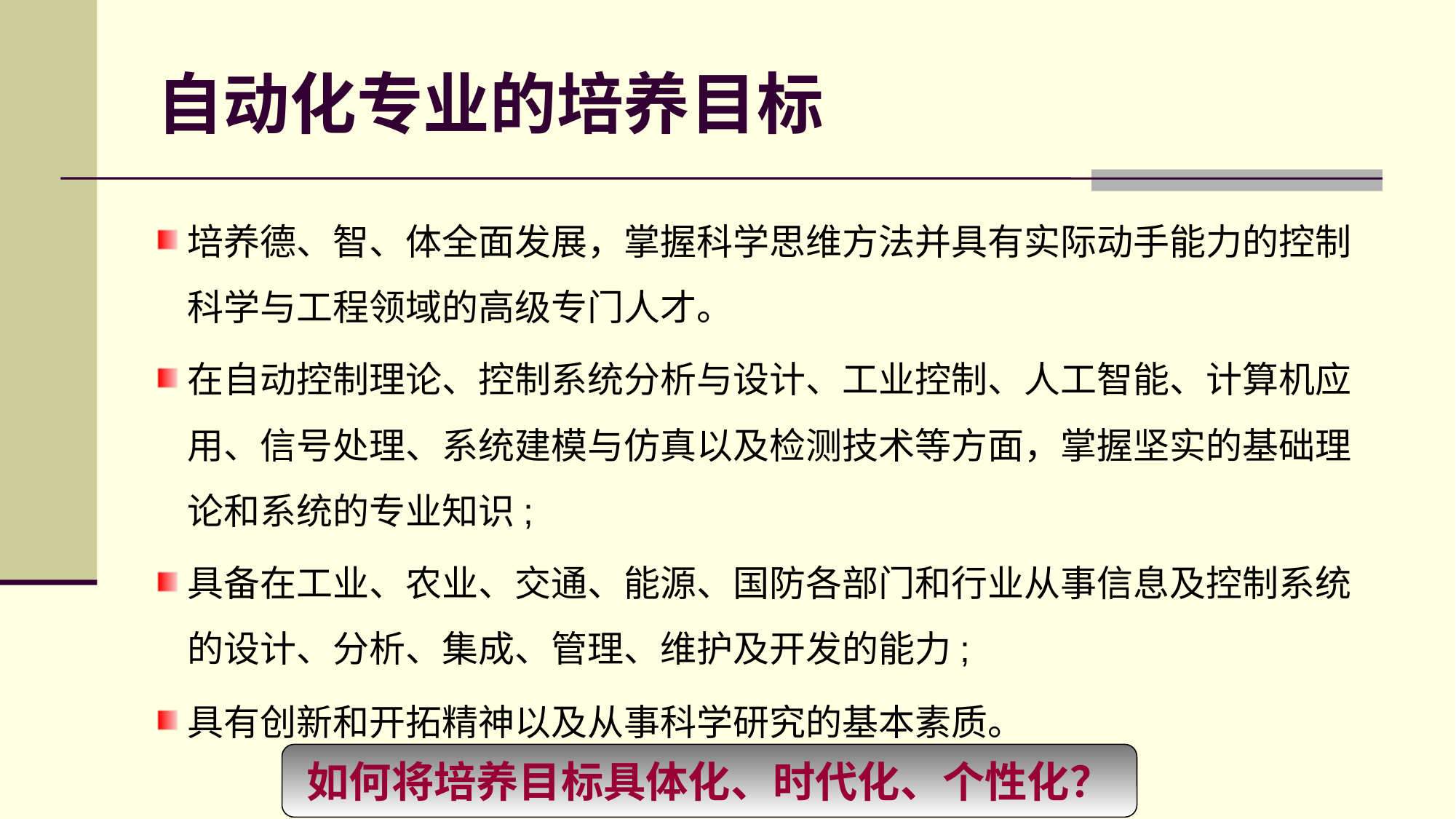

# 自动化专业的培养目标
培养德、智、体全面发展，掌握科学思维方法并具有实际动手能力的控制科学与工程领域的高级专门人才。
在自动控制理论、控制系统分析与设计、工业控制、人工智能、计算机应用、信号处理、系统建模与仿真以及检测技术等方面，掌握坚实的基础理论和系统的专业知识;
具备在工业、农业、交通、能源、国防各部门和行业从事信息及控制系统的设计、分析、集成、管理、维护及开发的能力;
具有创新和开拓精神以及从事科学研究的基本素质。
如何将培养目标具体化、时代化、个性化？